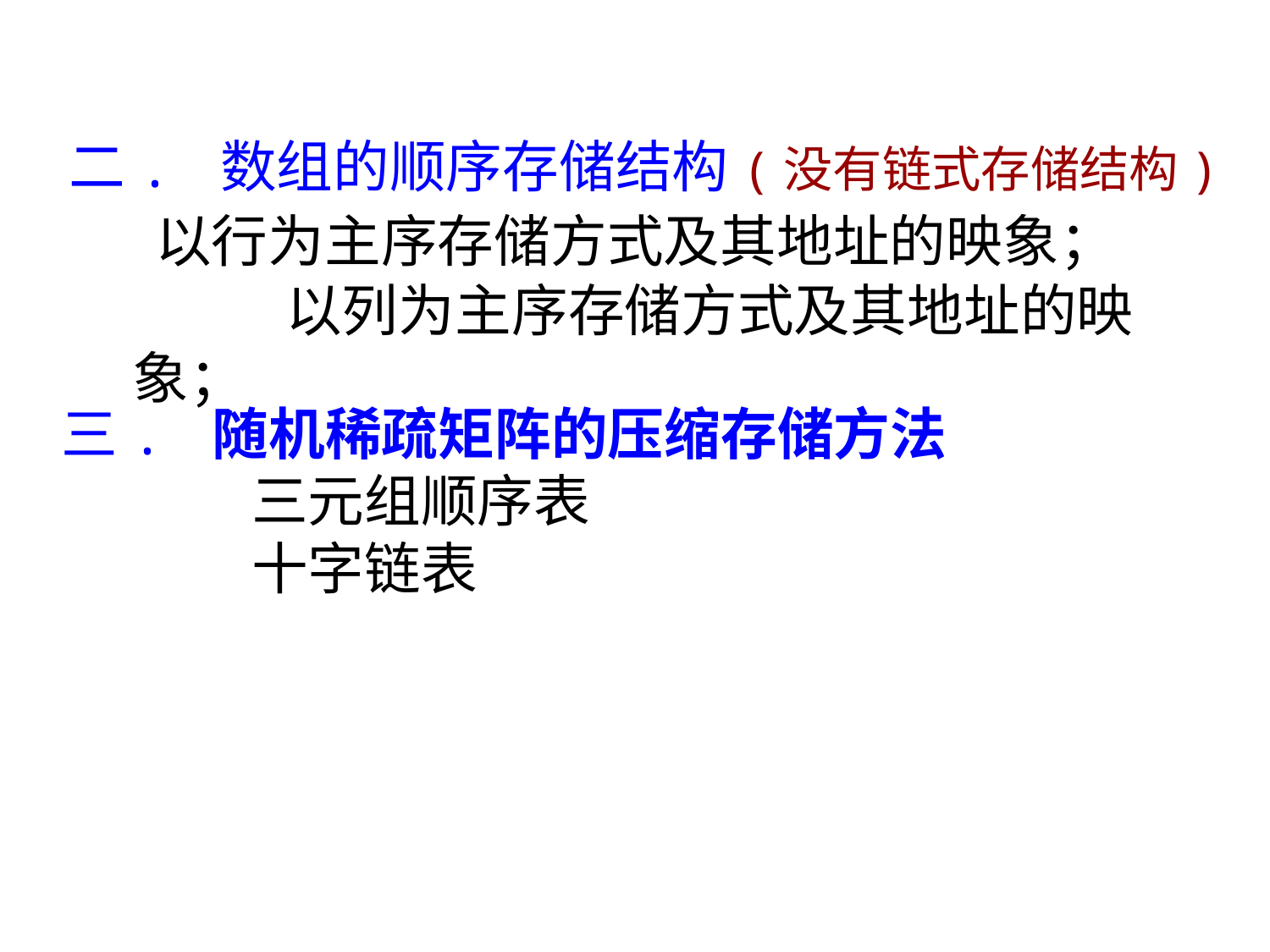

二. 数组的顺序存储结构(没有链式存储结构)
     以行为主序存储方式及其地址的映象；
		 以列为主序存储方式及其地址的映象；
三. 随机稀疏矩阵的压缩存储方法
三元组顺序表
十字链表